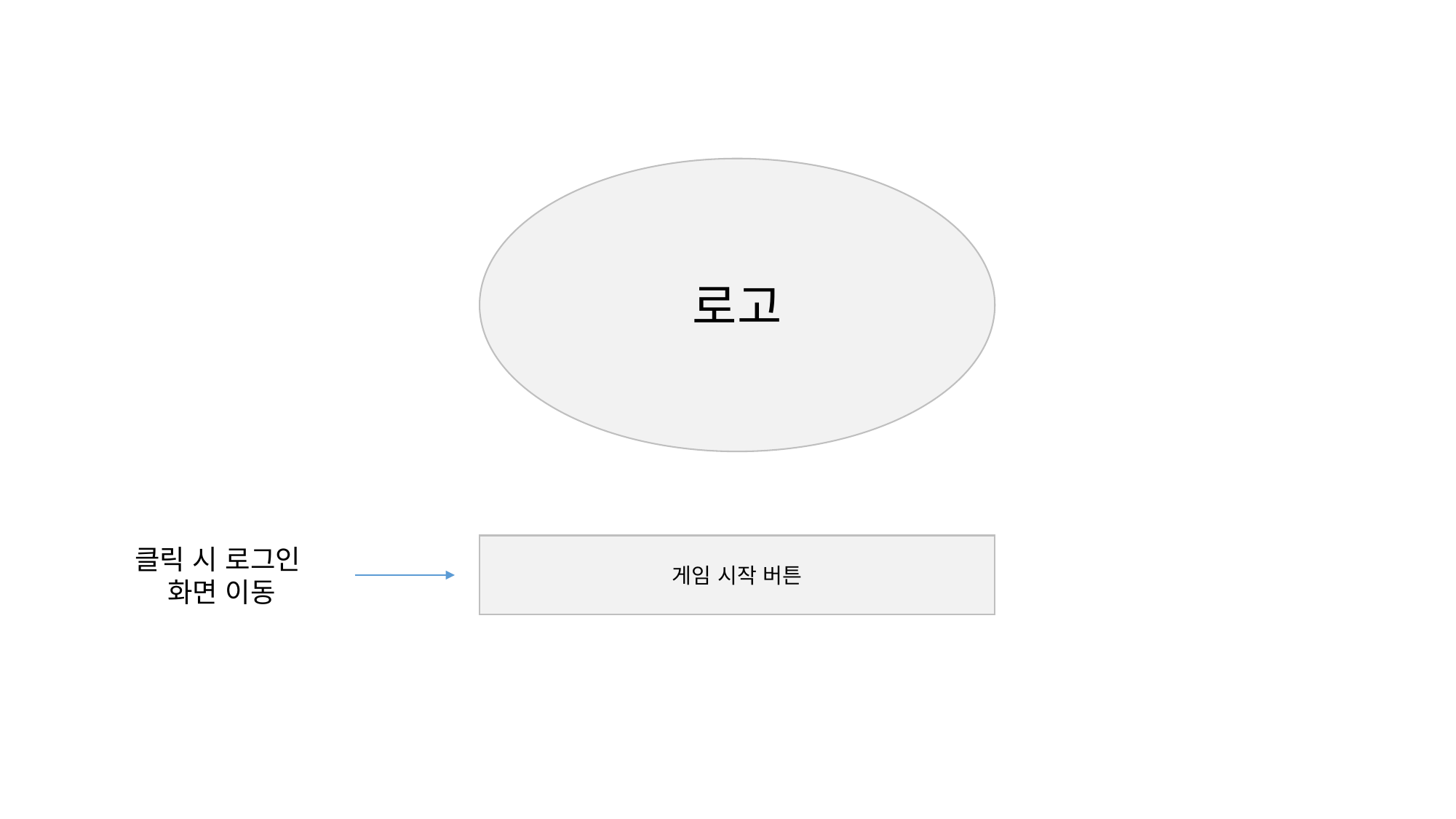

로고
게임 시작 버튼
클릭 시 로그인
화면 이동